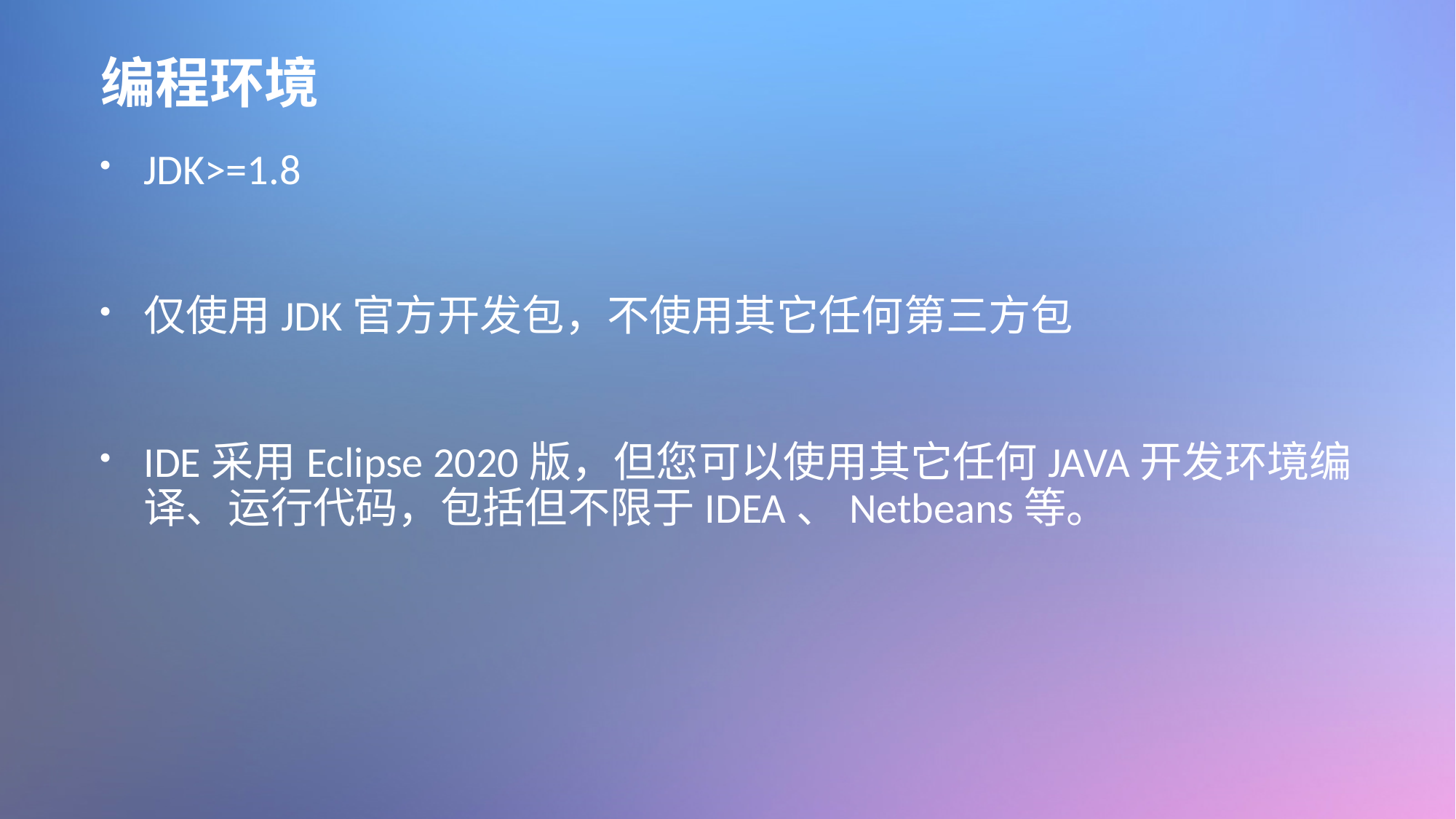

# 编程环境
JDK>=1.8

仅使用JDK官方开发包，不使用其它任何第三方包

IDE采用Eclipse 2020版，但您可以使用其它任何JAVA开发环境编译、运行代码，包括但不限于IDEA、Netbeans等。